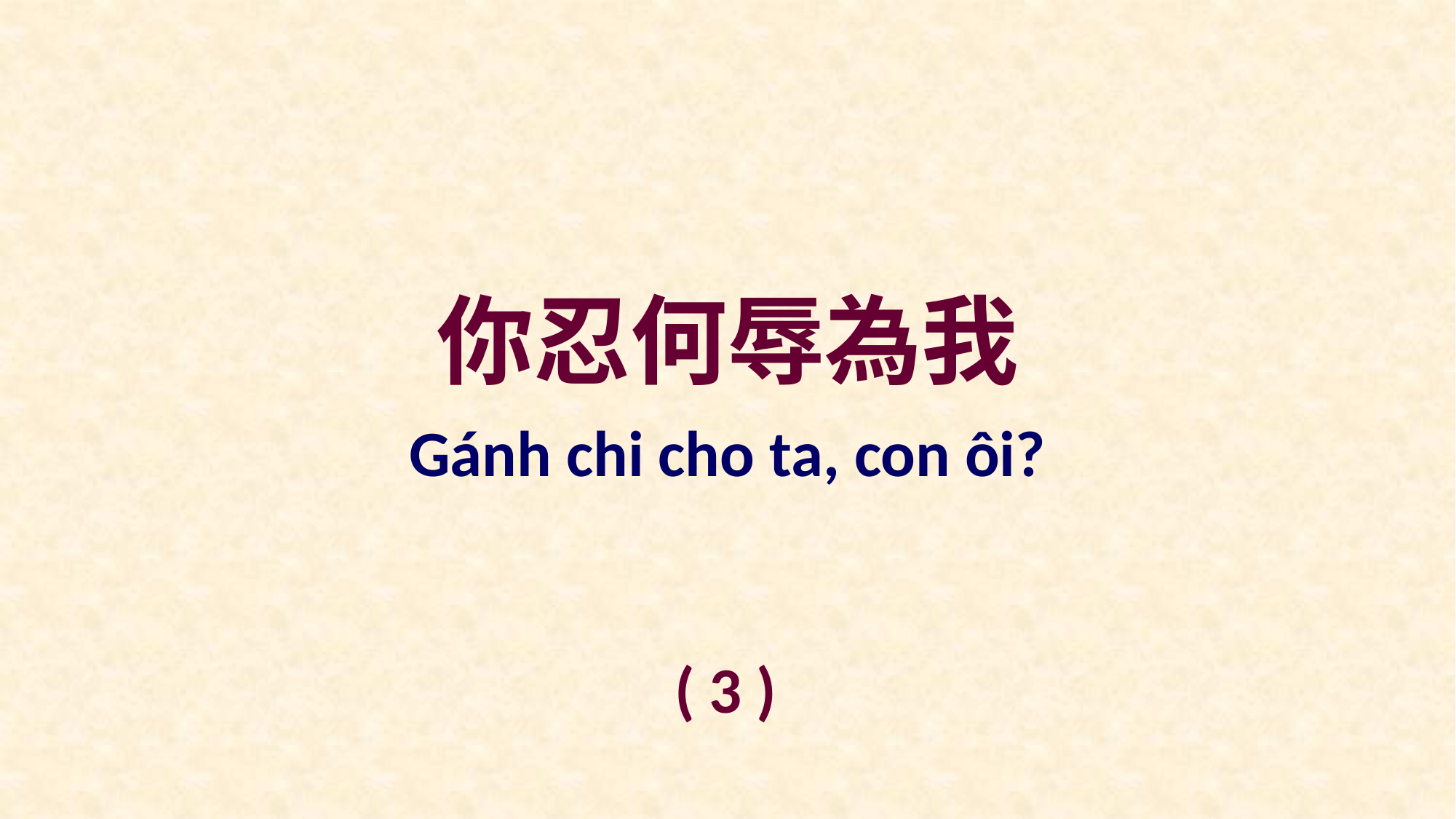

你忍何辱為我
Gánh chi cho ta, con ôi?
( 3 )